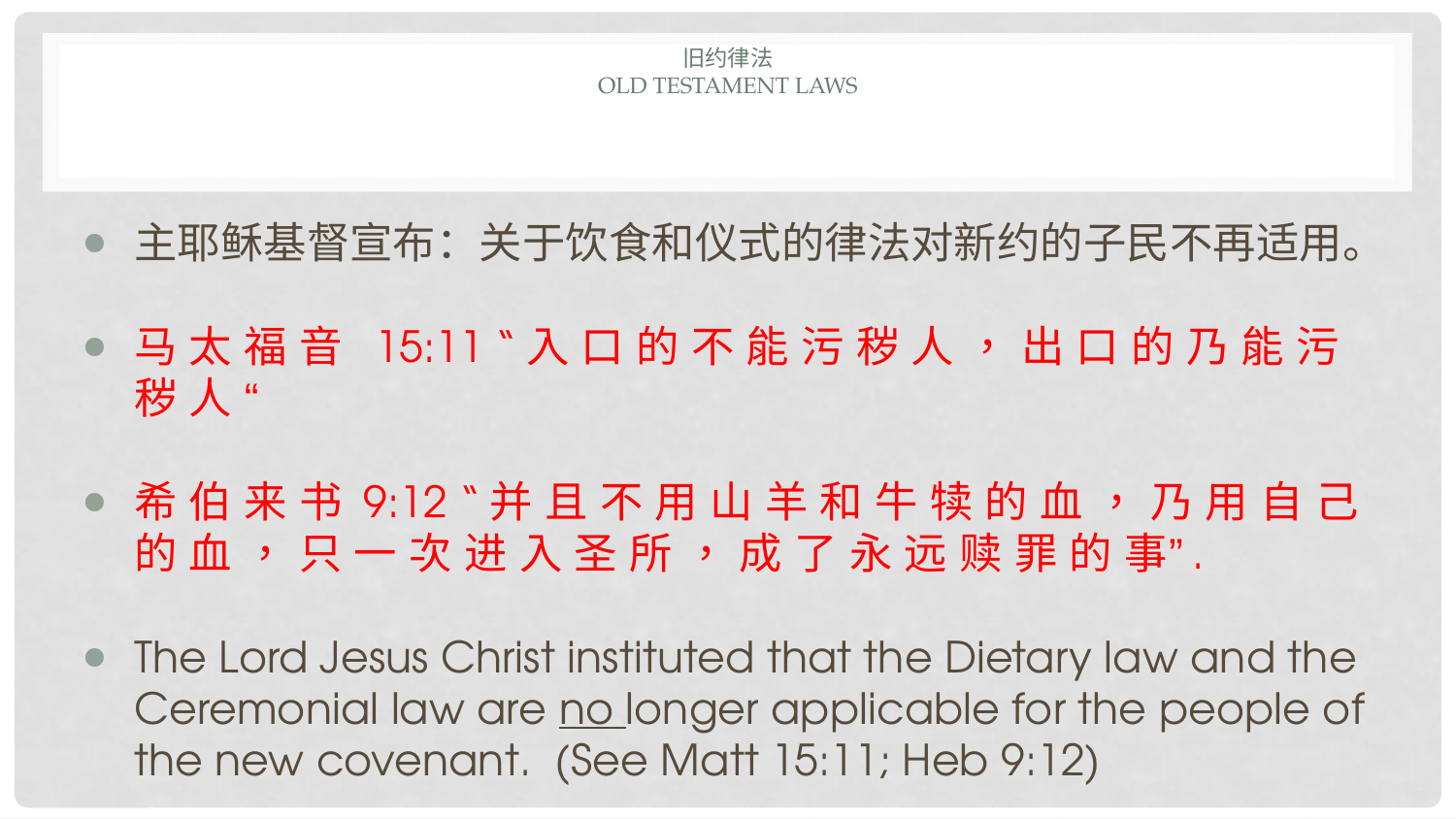

# 旧约律法 Old testament laws
主耶稣基督宣布：关于饮食和仪式的律法对新约的子民不再适用。

马 太 福 音  15:11 “入 口 的 不 能 污 秽 人 ， 出 口 的 乃 能 污 秽 人 “

希 伯 来 书 9:12 “并 且 不 用 山 羊 和 牛 犊 的 血 ， 乃 用 自 己 的 血 ， 只 一 次 进 入 圣 所 ， 成 了 永 远 赎 罪 的 事”.

The Lord Jesus Christ instituted that the Dietary law and the Ceremonial law are no longer applicable for the people of the new covenant.  (See Matt 15:11; Heb 9:12)